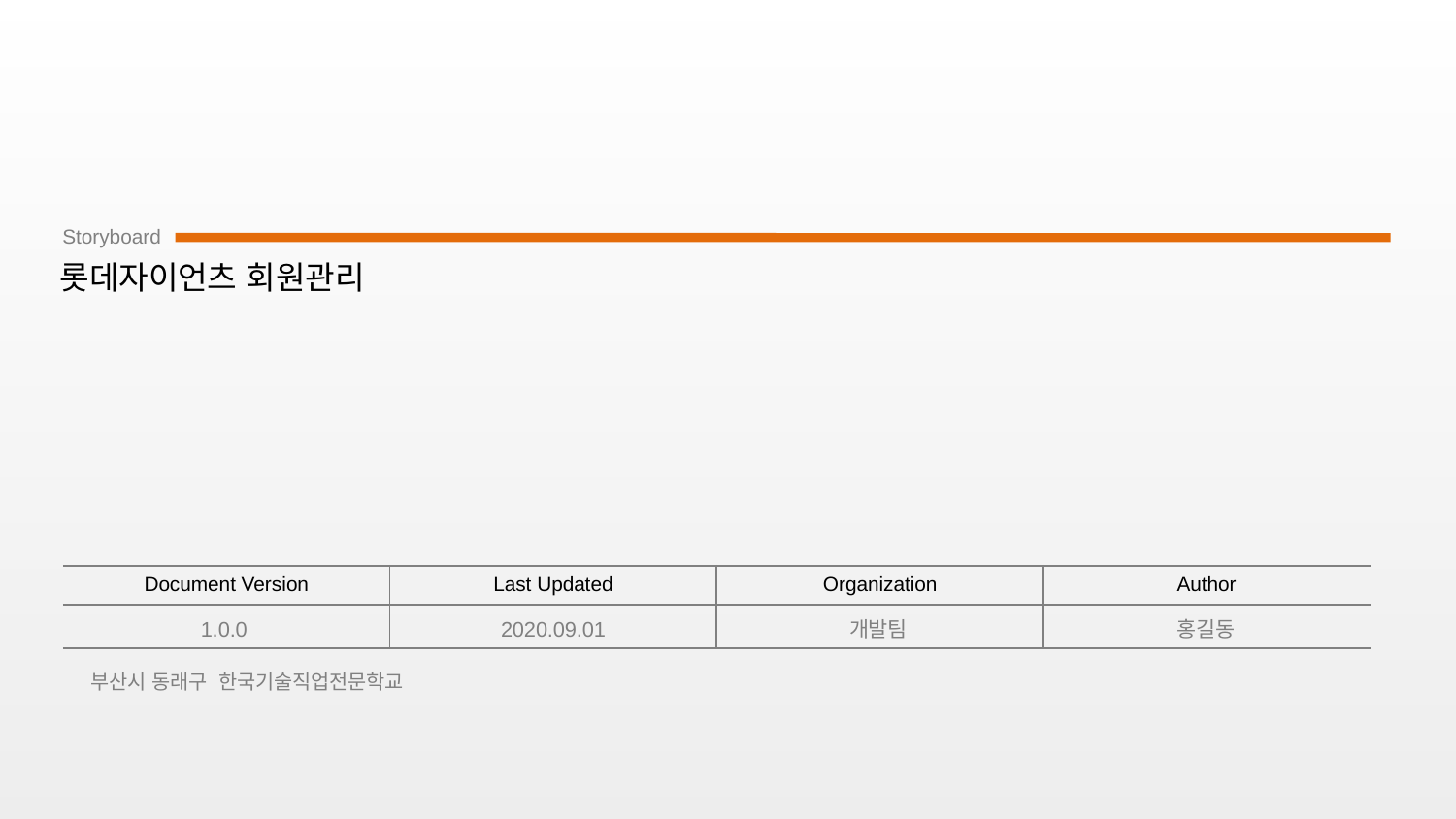

# 롯데자이언츠 회원관리
1.0.0
2020.09.01
개발팀
홍길동
 부산시 동래구  한국기술직업전문학교